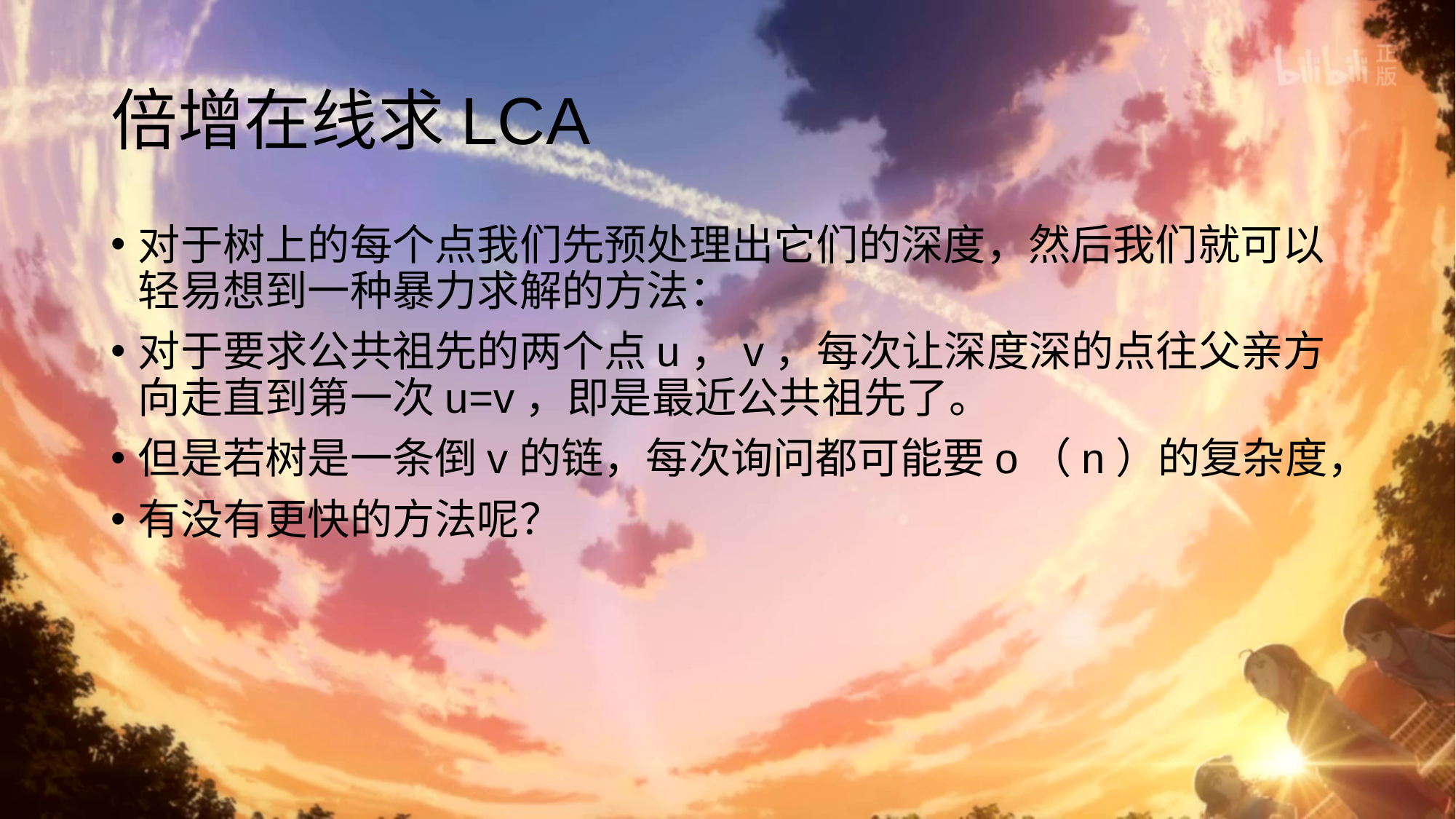

# 倍增在线求LCA
对于树上的每个点我们先预处理出它们的深度，然后我们就可以轻易想到一种暴力求解的方法：
对于要求公共祖先的两个点u，v，每次让深度深的点往父亲方向走直到第一次u=v，即是最近公共祖先了。
但是若树是一条倒v的链，每次询问都可能要o（n）的复杂度，
有没有更快的方法呢？